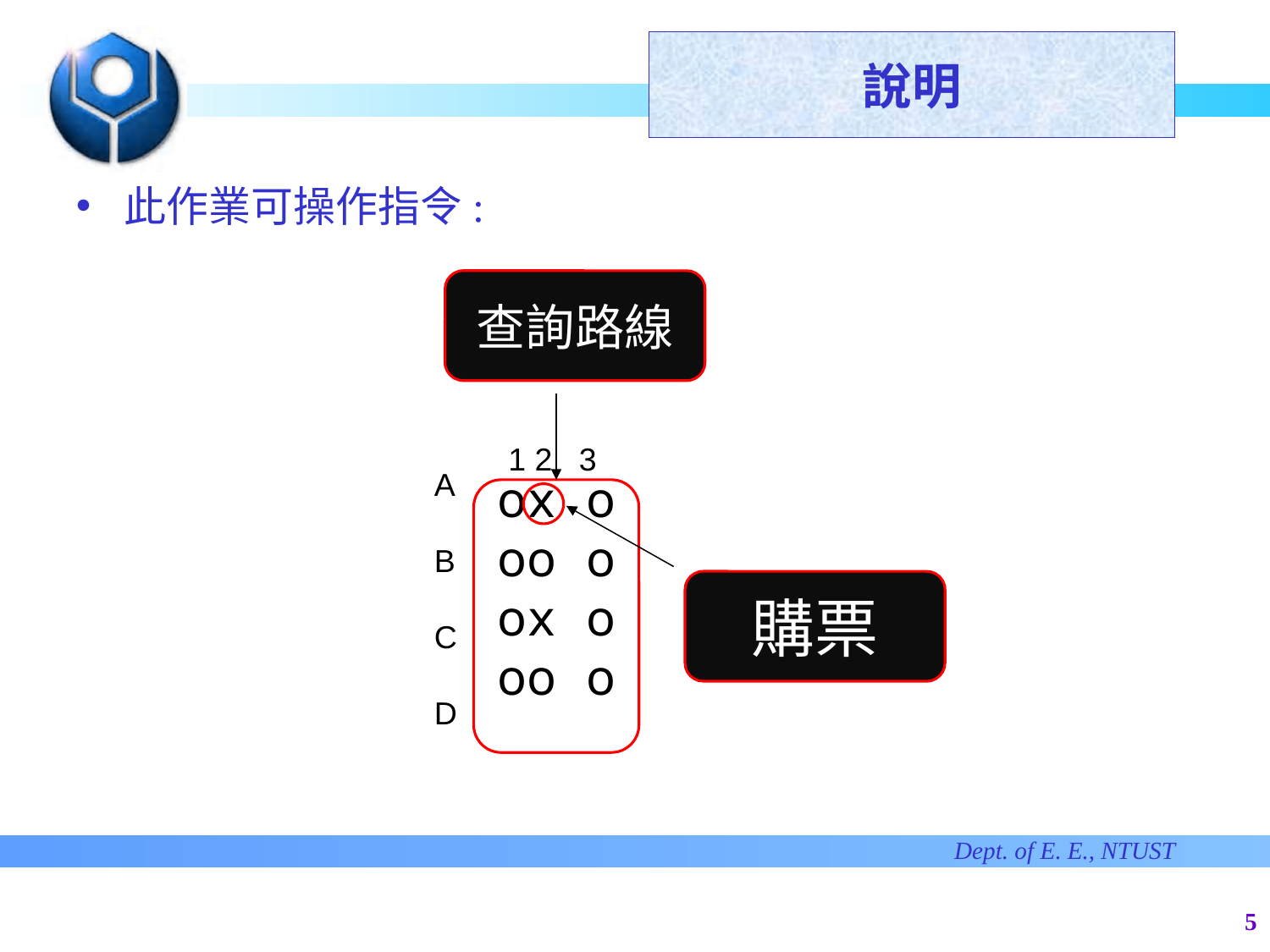

# 說明
此作業可操作指令:
查詢路線
1 2   3
A

B

C

D
ox o
oo o
ox o
oo o

購票
5